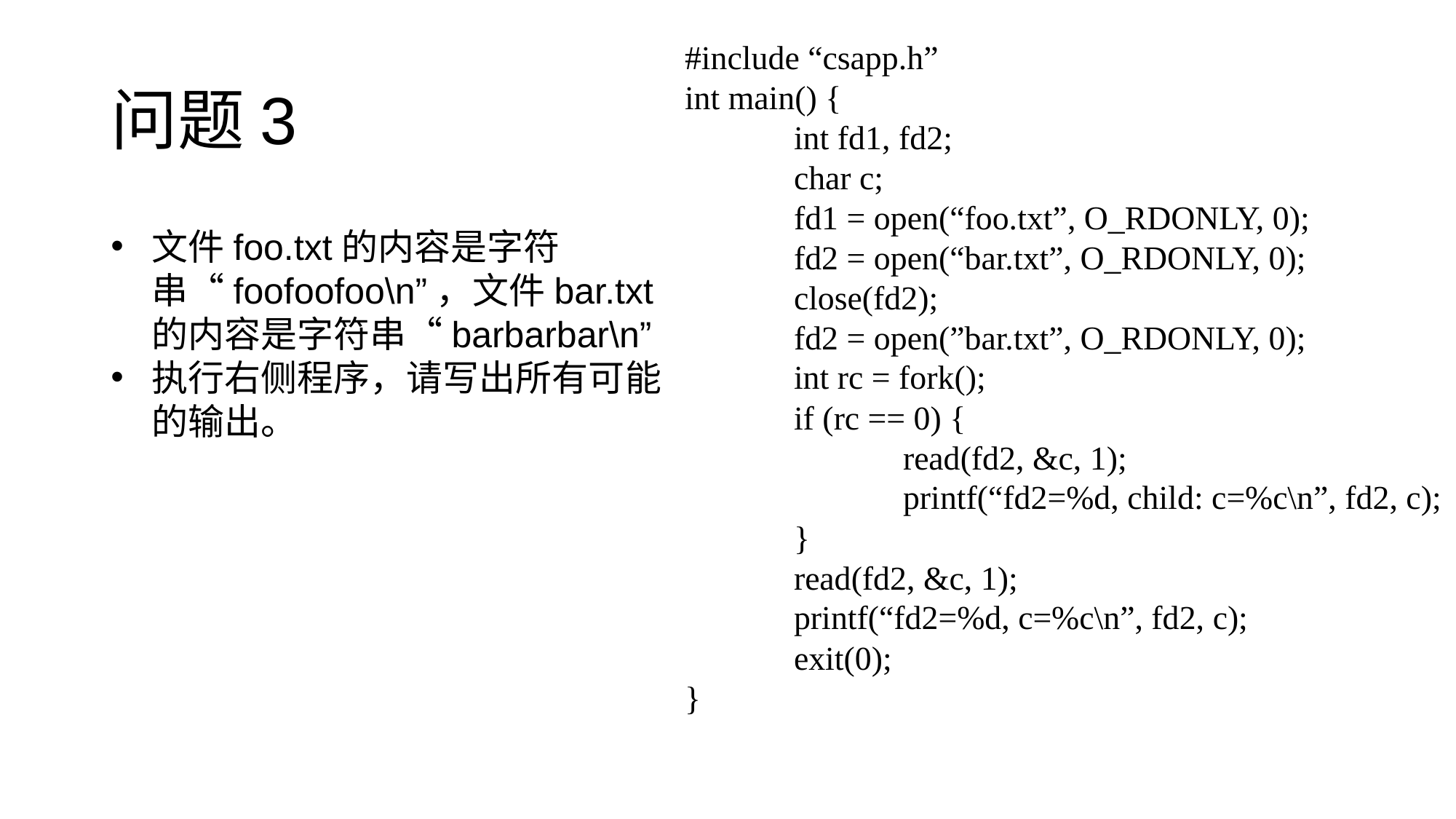

#include “csapp.h”
int main() {
	int fd1, fd2;
	char c;
	fd1 = open(“foo.txt”, O_RDONLY, 0);
	fd2 = open(“bar.txt”, O_RDONLY, 0);
	close(fd2);
	fd2 = open(”bar.txt”, O_RDONLY, 0);
	int rc = fork();
	if (rc == 0) {
		read(fd2, &c, 1);
		printf(“fd2=%d, child: c=%c\n”, fd2, c);
	}
	read(fd2, &c, 1);
	printf(“fd2=%d, c=%c\n”, fd2, c);
	exit(0);
}
# 问题3
文件foo.txt的内容是字符串“foofoofoo\n”，文件bar.txt的内容是字符串“barbarbar\n”
执行右侧程序，请写出所有可能的输出。